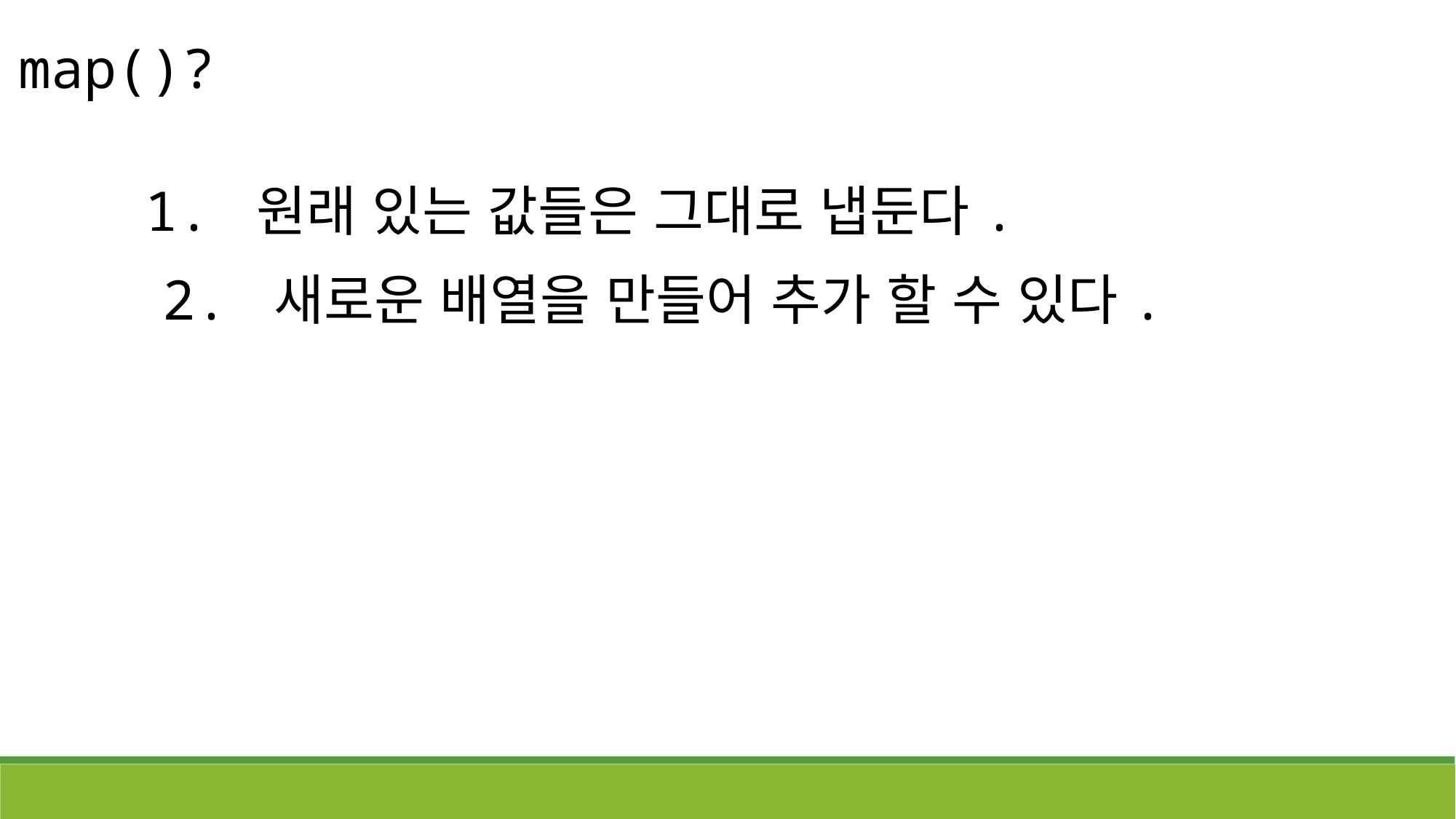

map()?
1. 원래 있는 값들은 그대로 냅둔다.
2. 새로운 배열을 만들어 추가 할 수 있다.